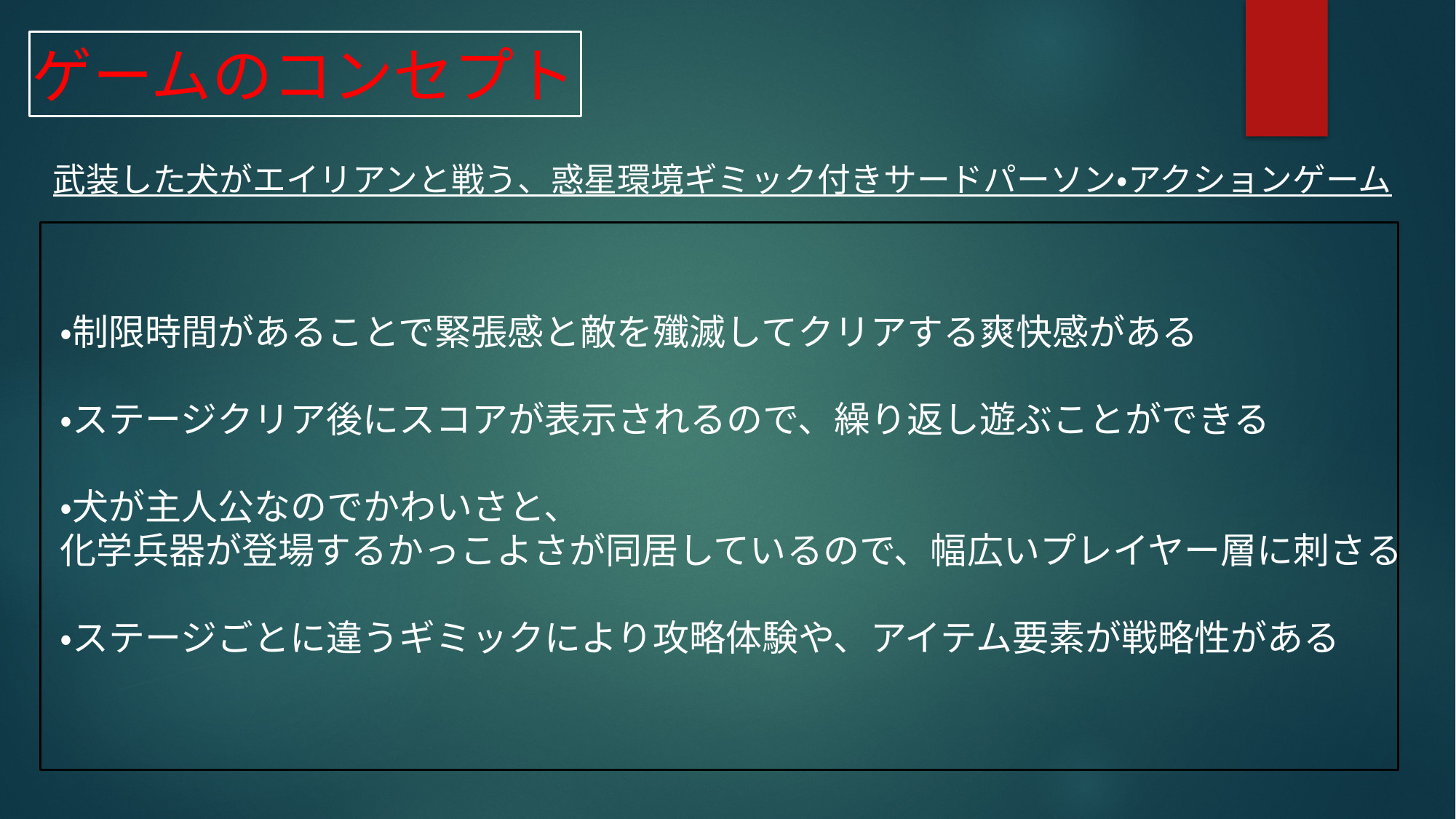

ゲームのコンセプト

武装した犬がエイリアンと戦う、惑星環境ギミック付きサードパーソン・アクションゲーム

・制限時間があることで緊張感と敵を殲滅してクリアする爽快感がある

・ステージクリア後にスコアが表示されるので、繰り返し遊ぶことができる

・犬が主人公なのでかわいさと、
化学兵器が登場するかっこよさが同居しているので、幅広いプレイヤー層に刺さる

・ステージごとに違うギミックにより攻略体験や、アイテム要素が戦略性がある